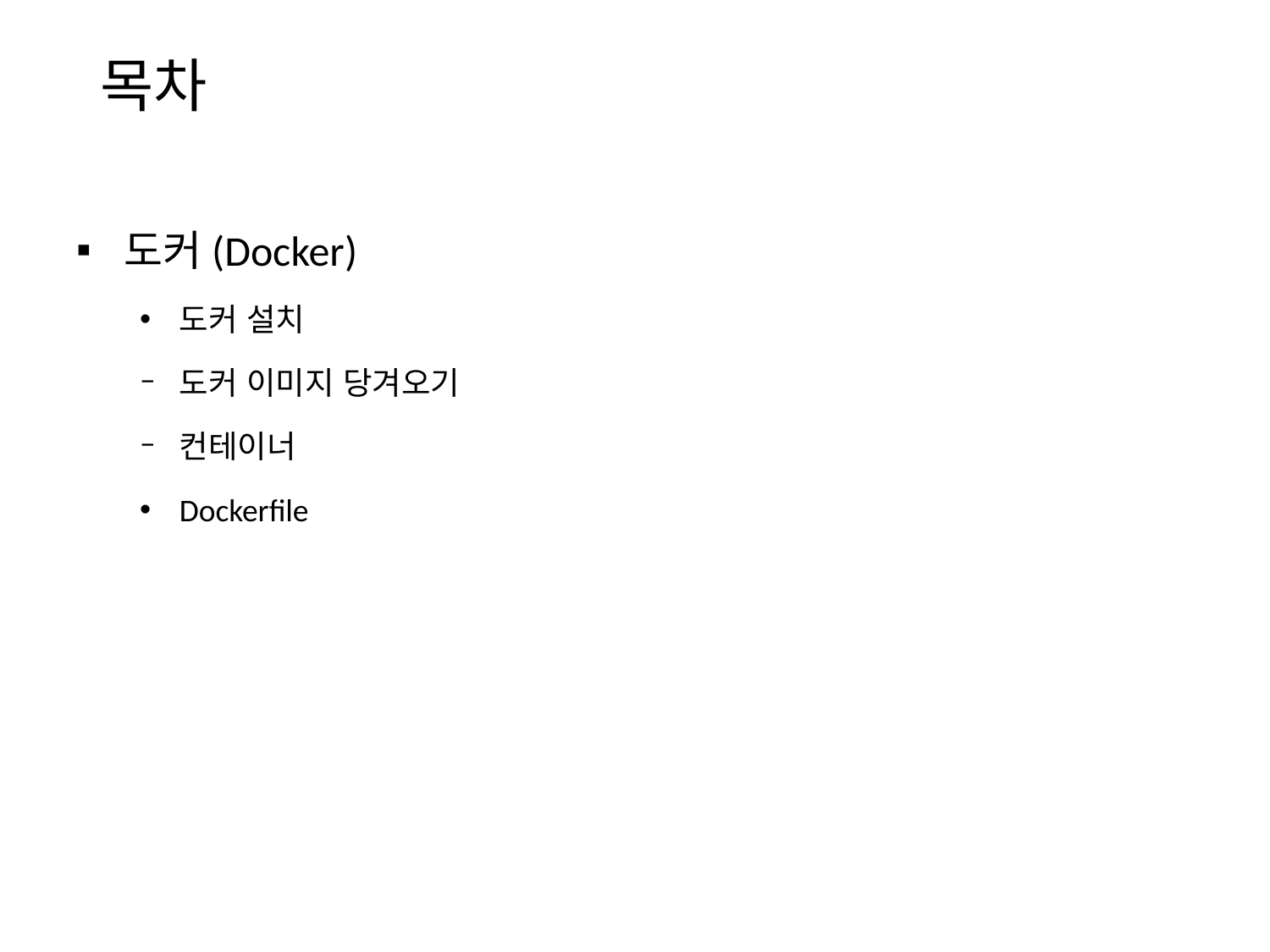

# 목차
도커(Docker)
도커 설치
도커 이미지 당겨오기
컨테이너
Dockerfile